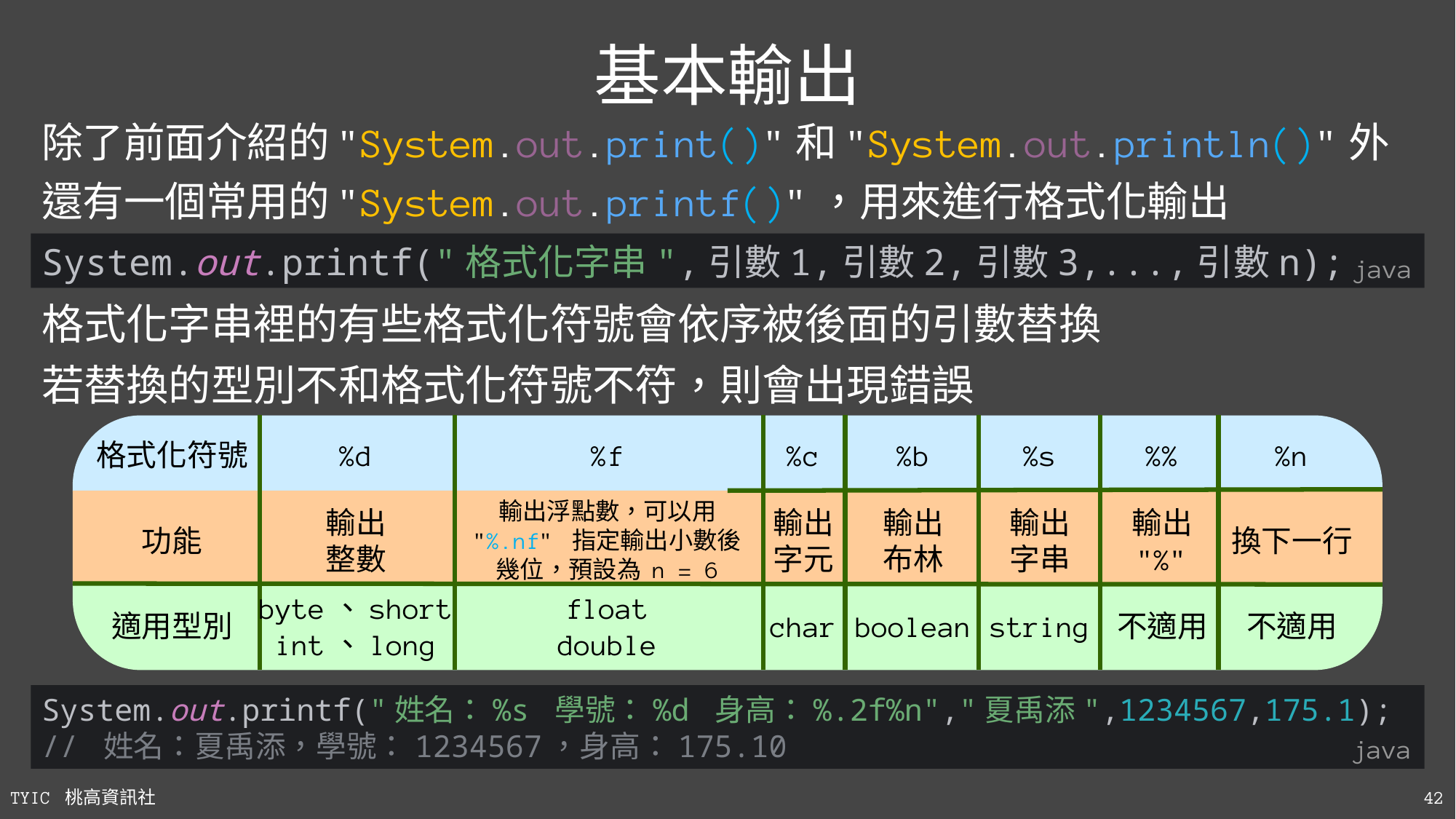

# 基本輸出
除了前面介紹的"System.out.print()"和"System.out.println()"外
還有一個常用的"System.out.printf()"，用來進行格式化輸出

System.out.printf("格式化字串",引數1,引數2,引數3,...,引數n);
java
格式化字串裡的有些格式化符號會依序被後面的引數替換
若替換的型別不和格式化符號不符，則會出現錯誤

格式化符號
%d
%f
%c
%b
%s
%%
%n

輸出浮點數，可以用
"%.nf" 指定輸出小數後
幾位，預設為 n = 6
輸出
整數
輸出
字元
輸出
布林
輸出
字串
輸出
"%"
功能
換下一行
byte、short
int、long
float
double

適用型別
char
boolean
string
不適用
不適用
System.out.printf("姓名：%s 學號：%d 身高：%.2f%n","夏禹添",1234567,175.1);
// 姓名：夏禹添，學號：1234567，身高：175.10
java